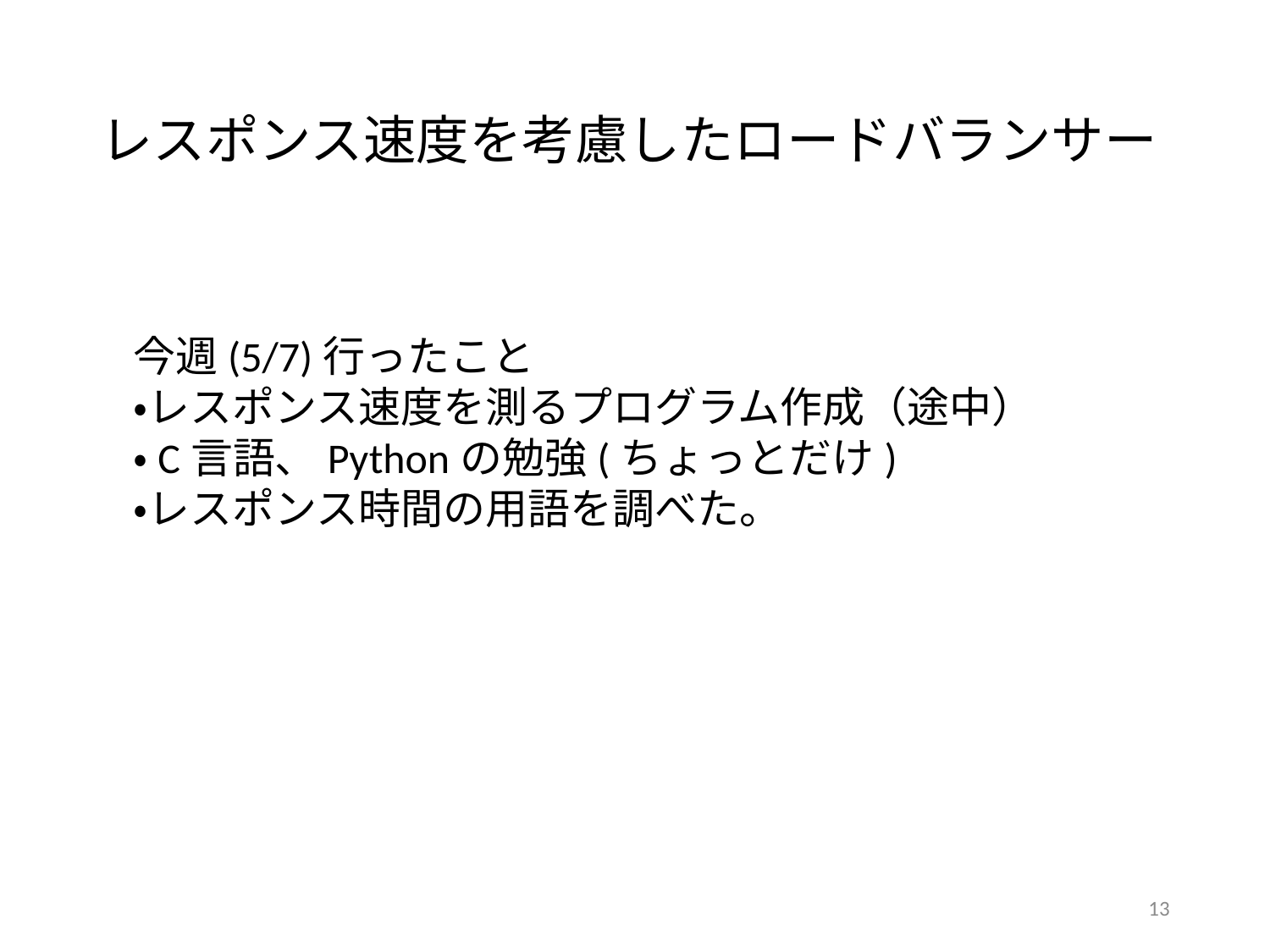

# レスポンス速度を考慮したロードバランサー
今週(5/7)行ったこと
・レスポンス速度を測るプログラム作成（途中）
・C言語、Pythonの勉強(ちょっとだけ)
・レスポンス時間の用語を調べた。
13